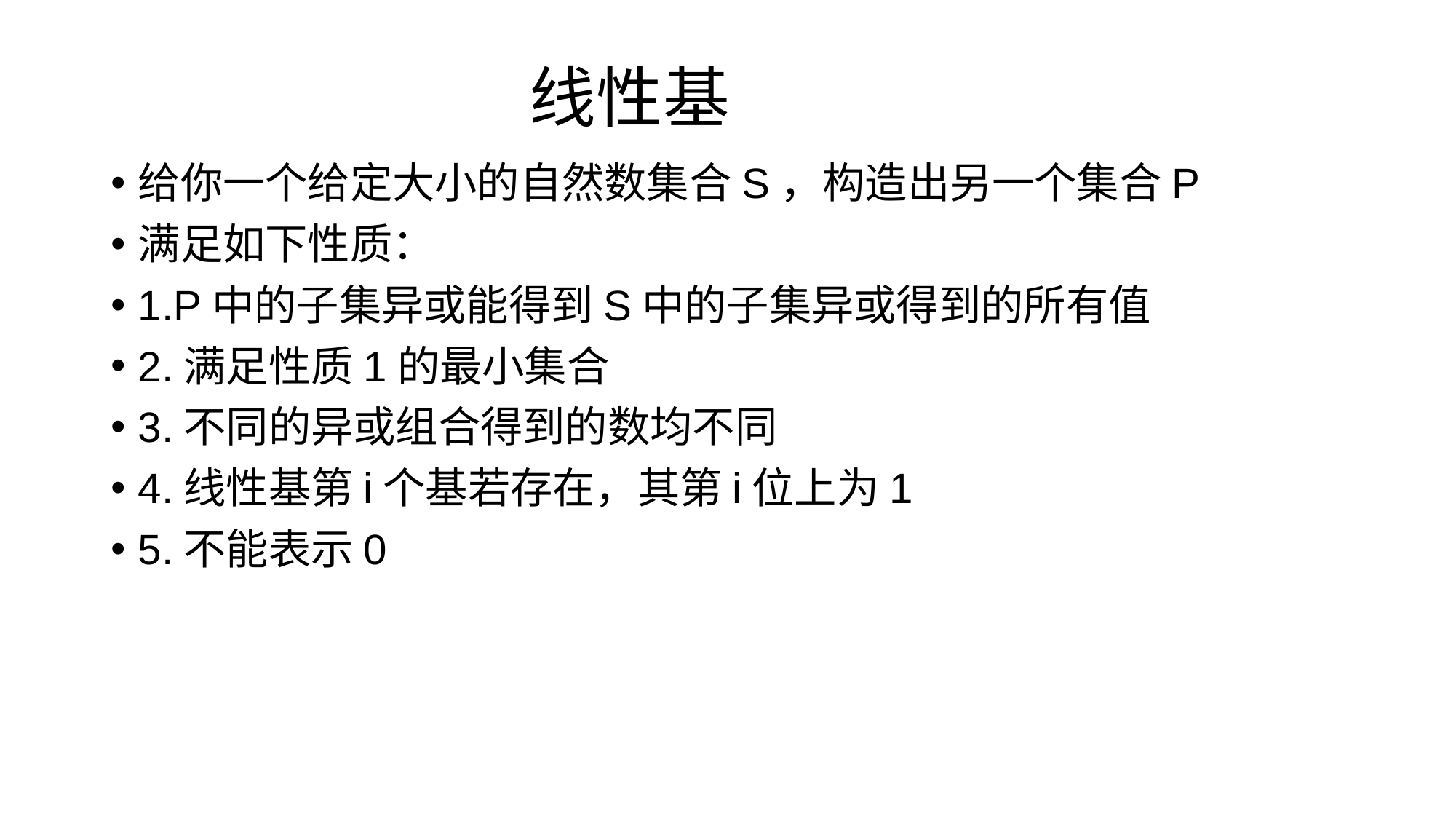

# 线性基
给你一个给定大小的自然数集合S，构造出另一个集合P
满足如下性质：
1.P中的子集异或能得到S中的子集异或得到的所有值
2.满足性质1的最小集合
3.不同的异或组合得到的数均不同
4.线性基第i个基若存在，其第i位上为1
5.不能表示0